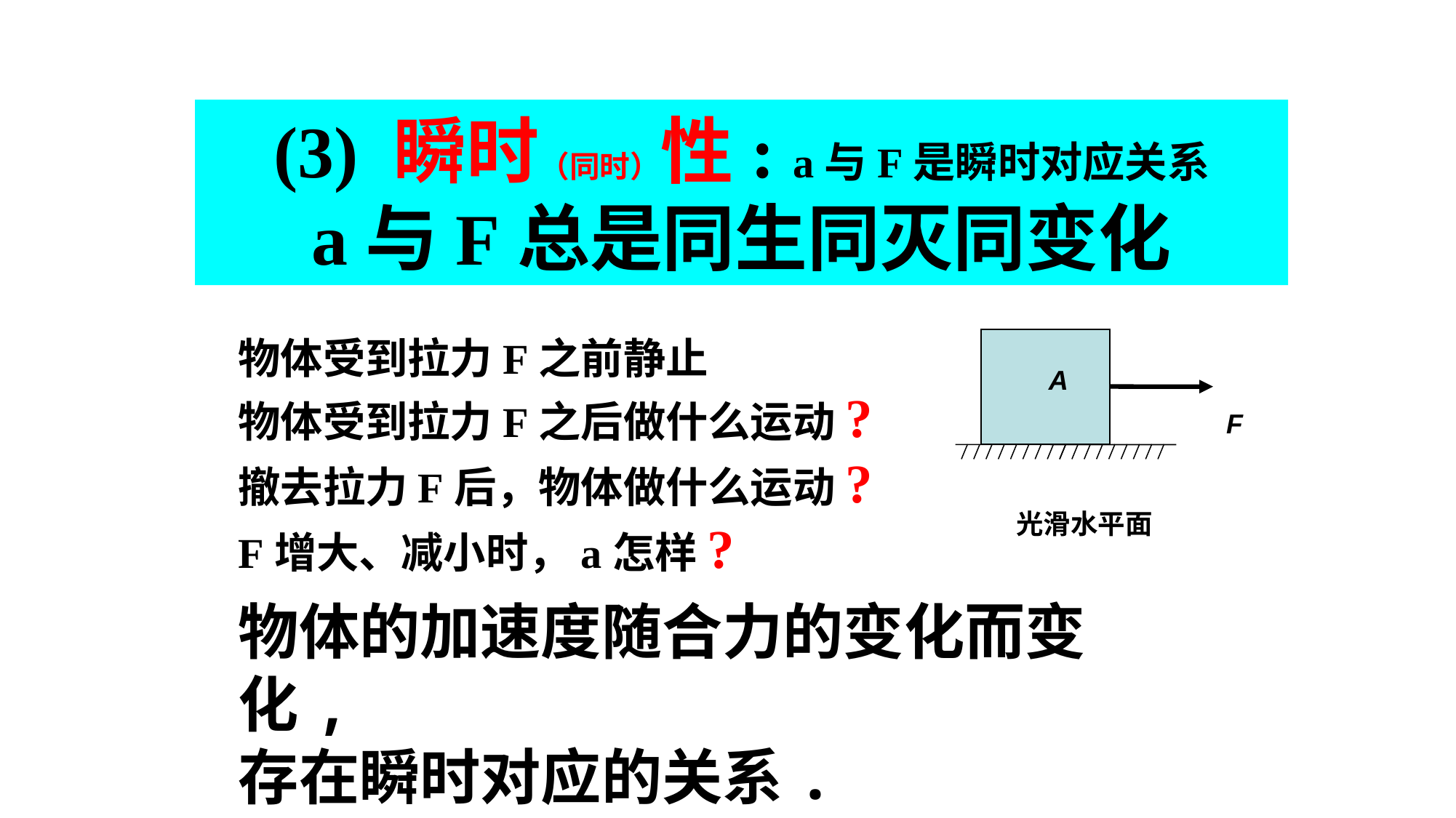

(3) 瞬时（同时）性: a与F是瞬时对应关系
a与F总是同生同灭同变化

A

F

光滑水平面

物体受到拉力F之前静止              物体受到拉力F之后做什么运动? 撤去拉力F后，物体做什么运动? F增大、减小时，a怎样?
物体的加速度随合力的变化而变化,                        存在瞬时对应的关系.